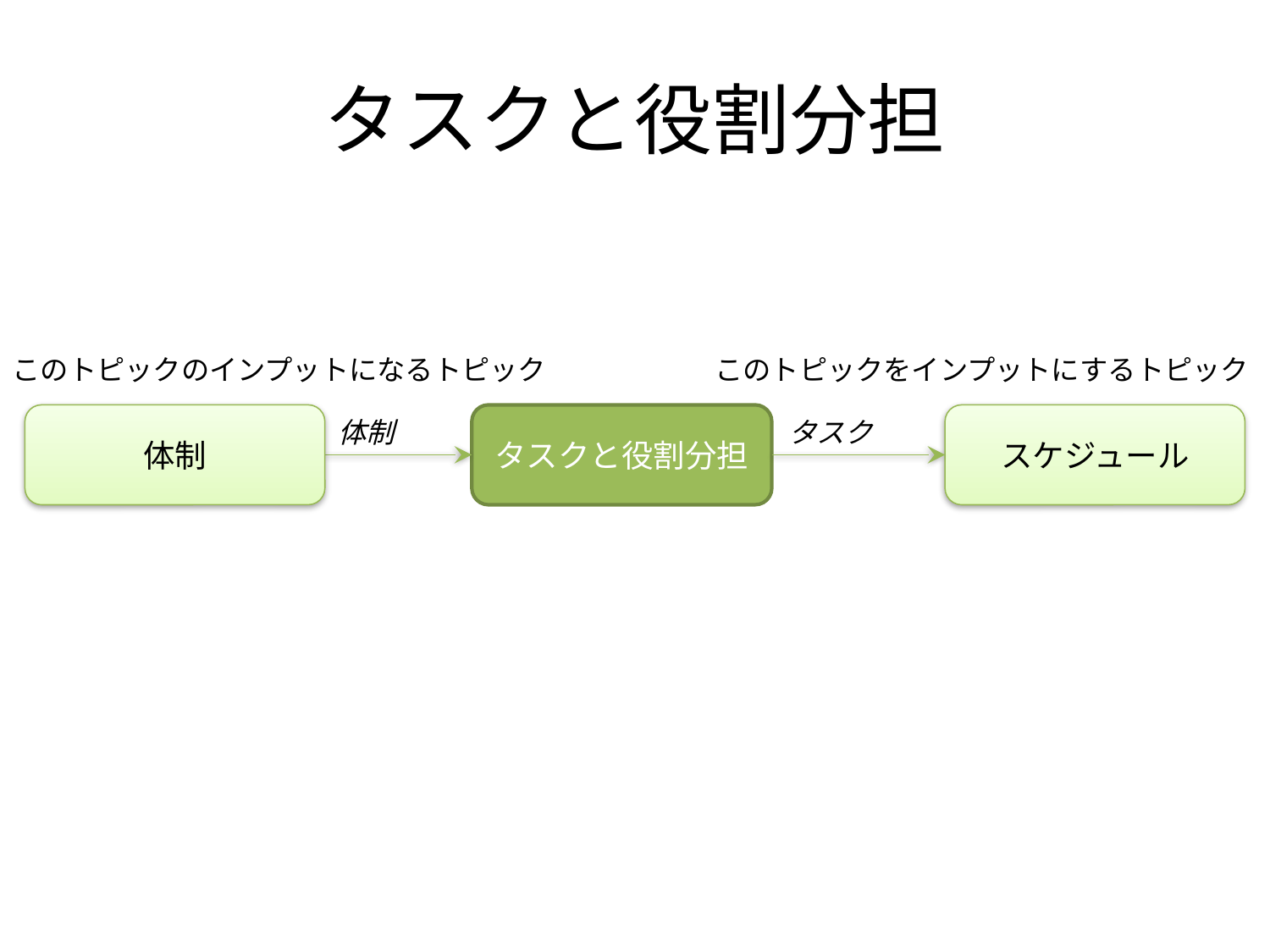

# タスクと役割分担
このトピックのインプットになるトピック　　　　　　このトピックをインプットにするトピック
体制
タスクと役割分担
スケジュール
体制
タスク